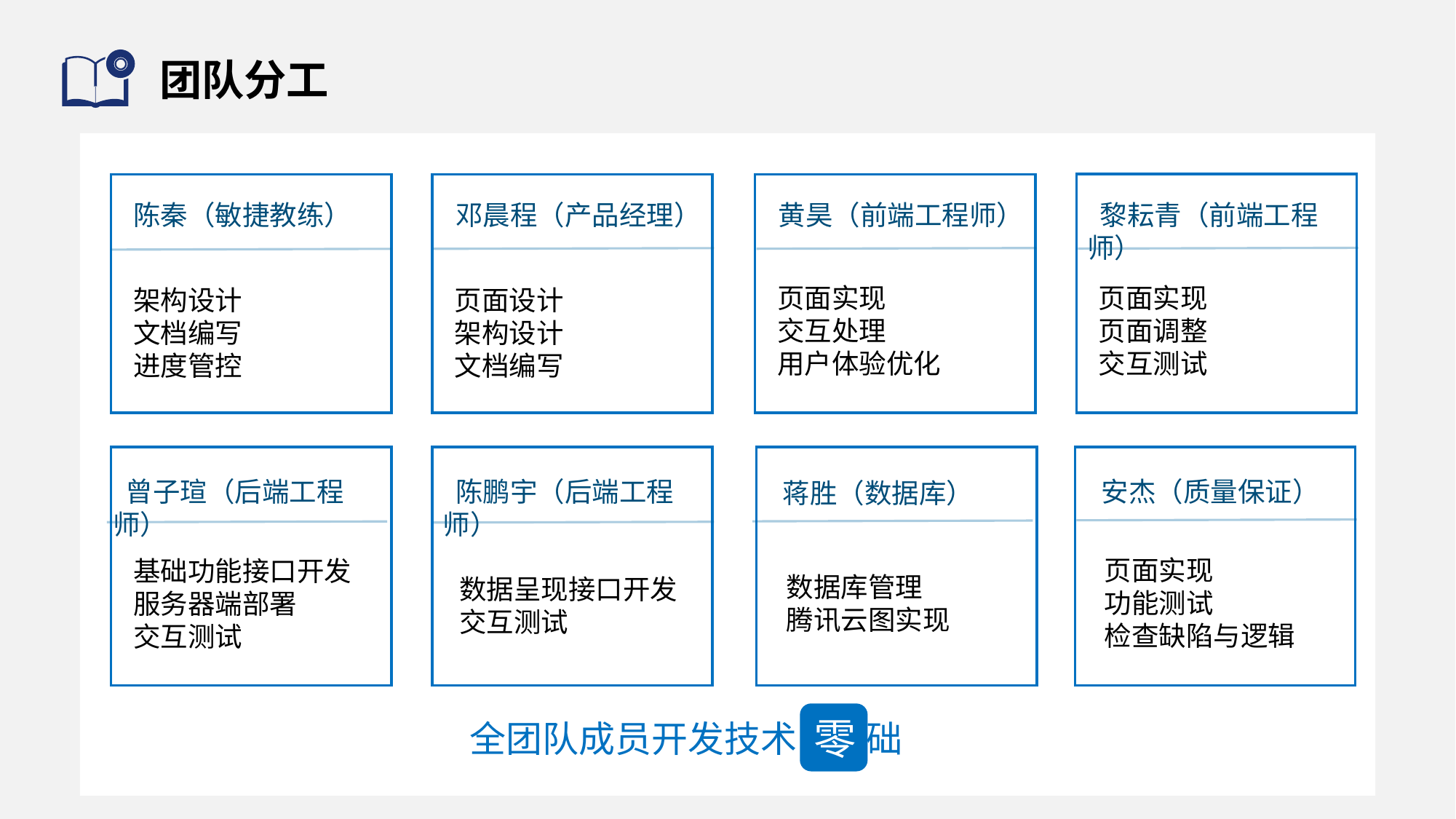

# 团队分工

 黎耘青（前端工程师）
 黄昊（前端工程师）
陈秦（敏捷教练）
 邓晨程（产品经理）
页面实现
页面调整
交互测试
页面实现
交互处理
用户体验优化
架构设计
文档编写
进度管控
页面设计
架构设计
文档编写

 陈鹏宇（后端工程师）
 安杰（质量保证）
 曾子瑄（后端工程师）
 蒋胜（数据库）
页面实现
功能测试
检查缺陷与逻辑
基础功能接口开发
服务器端部署
交互测试
数据库管理
腾讯云图实现
数据呈现接口开发
交互测试
零
全团队成员开发技术    基础